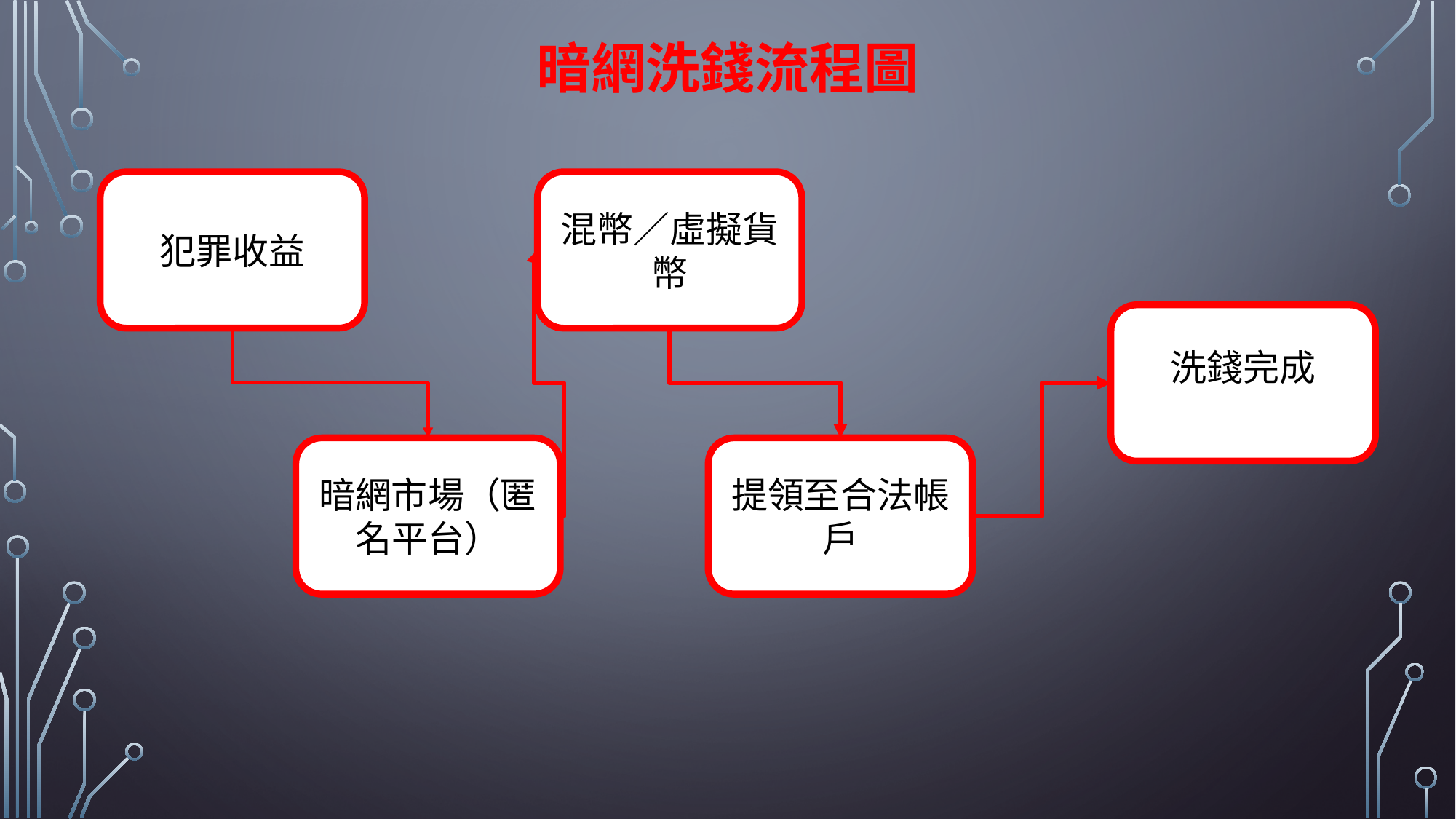

暗網洗錢流程圖
犯罪收益
混幣／虛擬貨幣
洗錢完成

暗網市場（匿名平台）
提領至合法帳戶